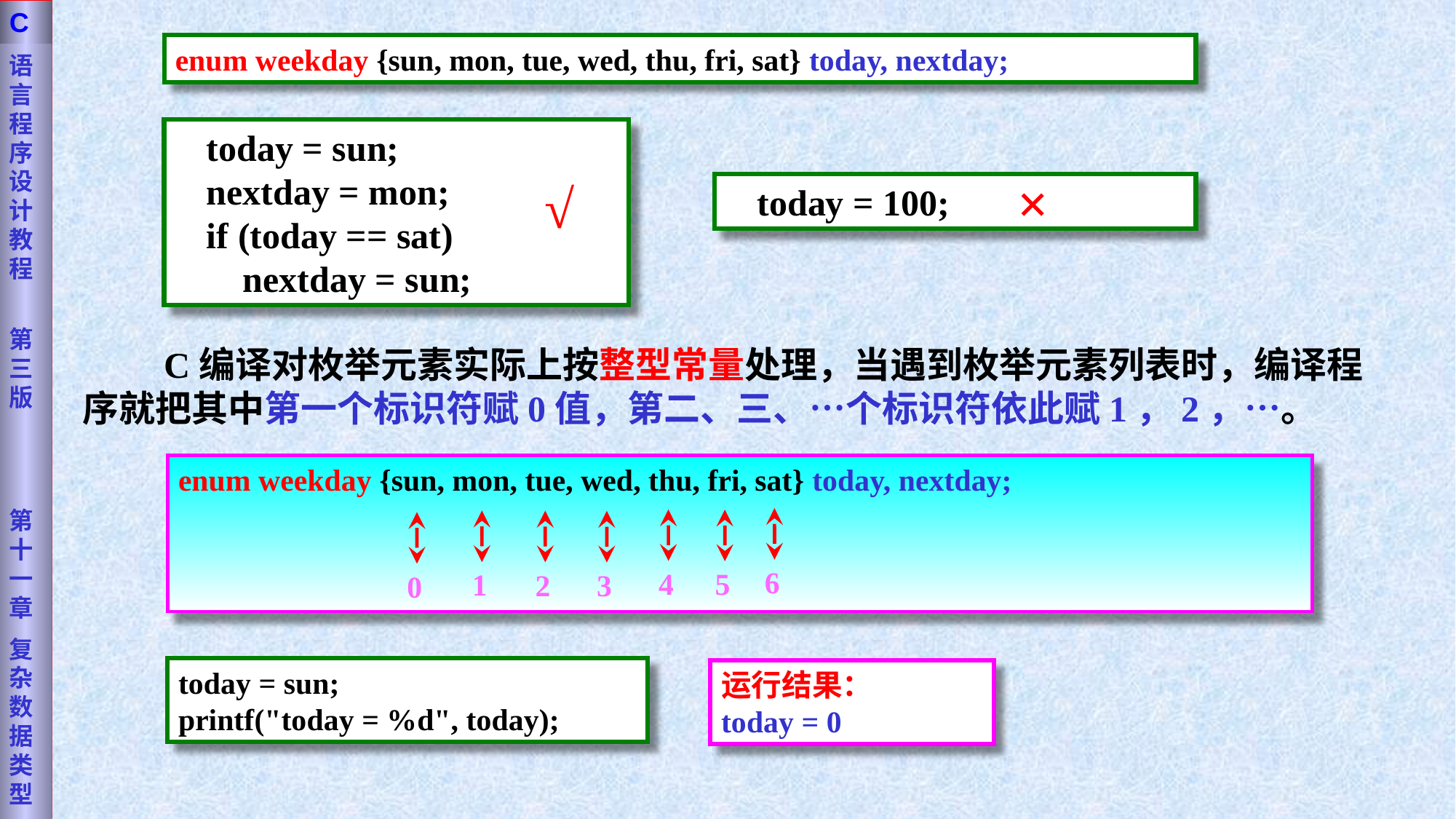

语言程序设计教程
第三版

第十一章
复杂数据类型
C
enum weekday {sun, mon, tue, wed, thu, fri, sat} today, nextday;
today = sun;
nextday = mon;
if (today == sat)
    nextday = sun;
×
√
today = 100;
         C编译对枚举元素实际上按整型常量处理，当遇到枚举元素列表时，编译程序就把其中第一个标识符赋0值，第二、三、…个标识符依此赋1，2，…。
enum weekday {sun, mon, tue, wed, thu, fri, sat} today, nextday;

6

4

5

1

2

3

0
today = sun;
printf("today = %d", today);
运行结果：
today = 0